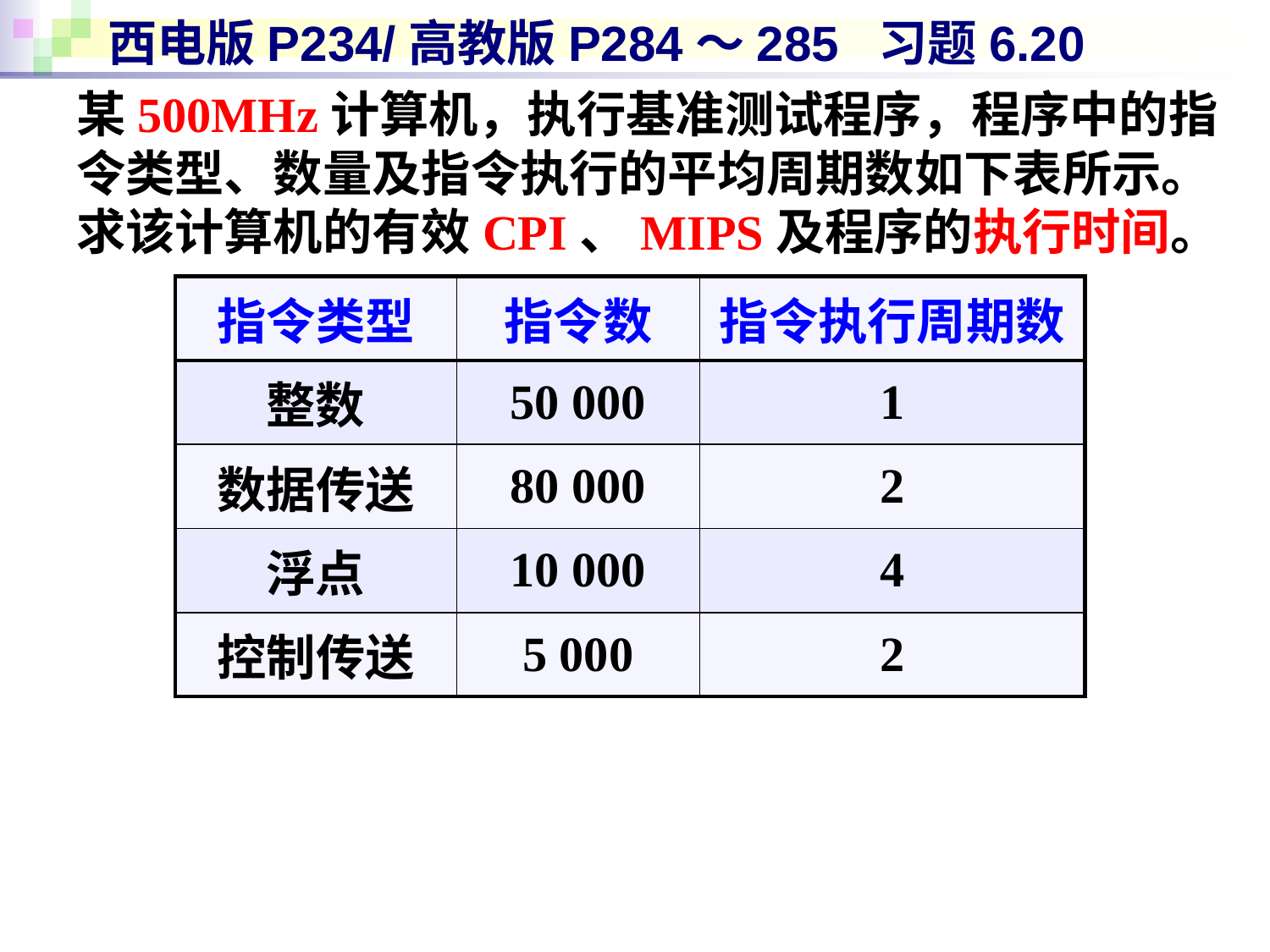

# 西电版P234/高教版P284～285  习题6.20
某500MHz计算机，执行基准测试程序，程序中的指令类型、数量及指令执行的平均周期数如下表所示。求该计算机的有效CPI、MIPS及程序的执行时间。
| 指令类型 | 指令数 | 指令执行周期数 |
| --- | --- | --- |
| 整数 | 50 000 | 1 |
| 数据传送 | 80 000 | 2 |
| 浮点 | 10 000 | 4 |
| 控制传送 | 5 000 | 2 |
54